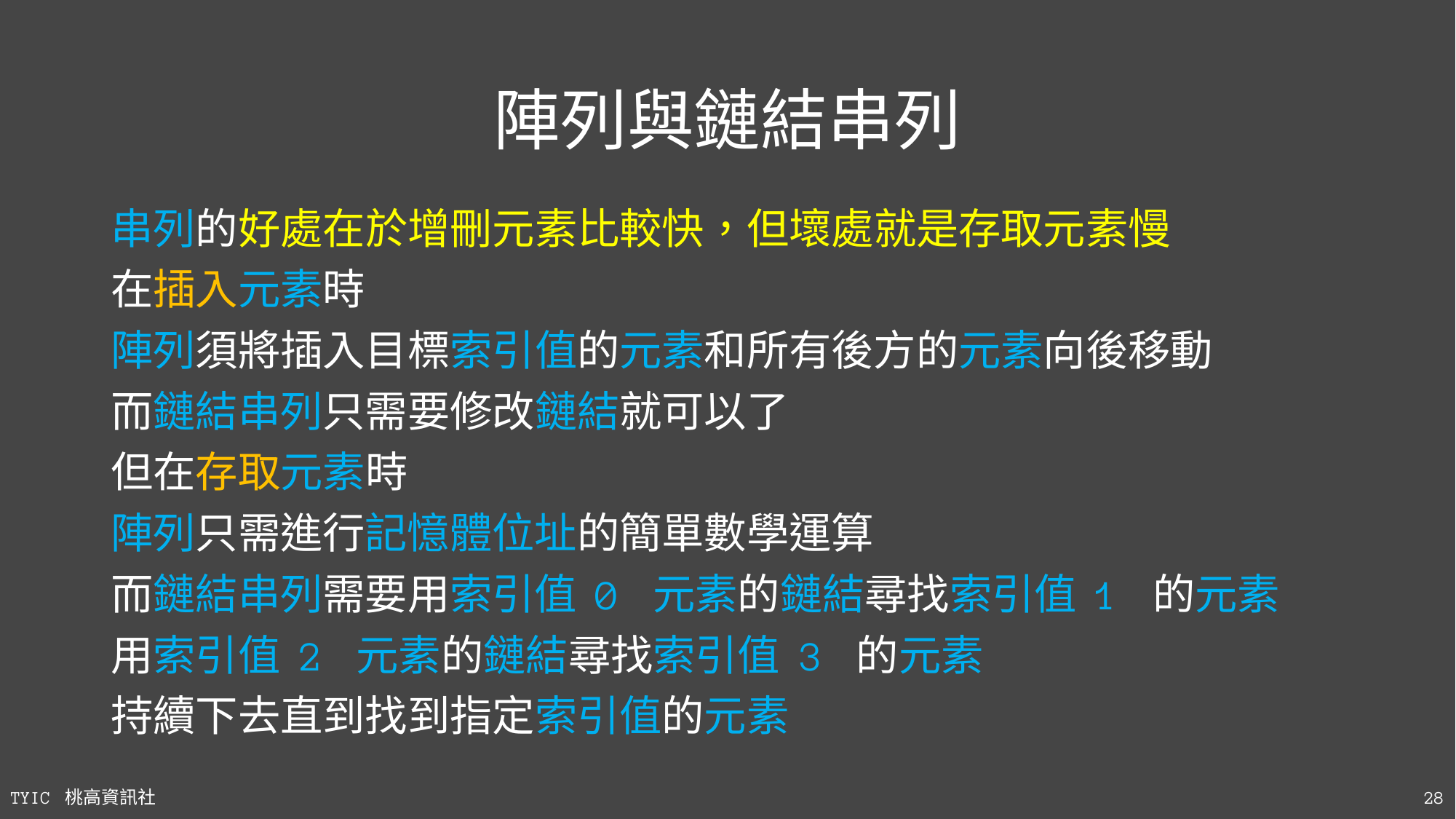

# 陣列與鏈結串列
串列的好處在於增刪元素比較快，但壞處就是存取元素慢
在插入元素時
陣列須將插入目標索引值的元素和所有後方的元素向後移動
而鏈結串列只需要修改鏈結就可以了
但在存取元素時
陣列只需進行記憶體位址的簡單數學運算
而鏈結串列需要用索引值 0 元素的鏈結尋找索引值 1 的元素
用索引值 2 元素的鏈結尋找索引值 3 的元素
持續下去直到找到指定索引值的元素